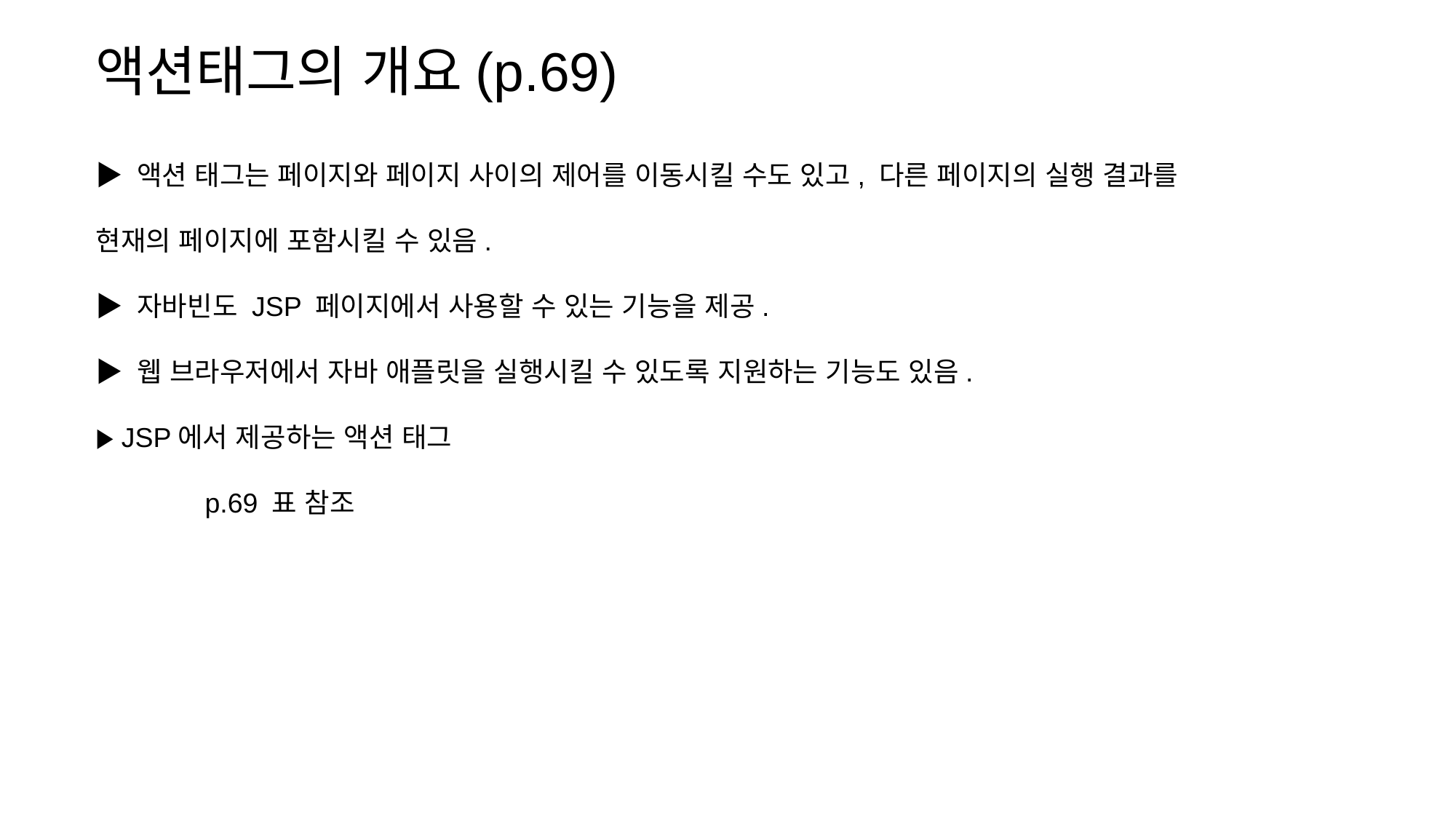

액션태그의 개요(p.69)
▶ 액션 태그는 페이지와 페이지 사이의 제어를 이동시킬 수도 있고, 다른 페이지의 실행 결과를 현재의 페이지에 포함시킬 수 있음.
▶ 자바빈도 JSP 페이지에서 사용할 수 있는 기능을 제공.
▶ 웹 브라우저에서 자바 애플릿을 실행시킬 수 있도록 지원하는 기능도 있음.
▶ JSP에서 제공하는 액션 태그
	p.69 표 참조